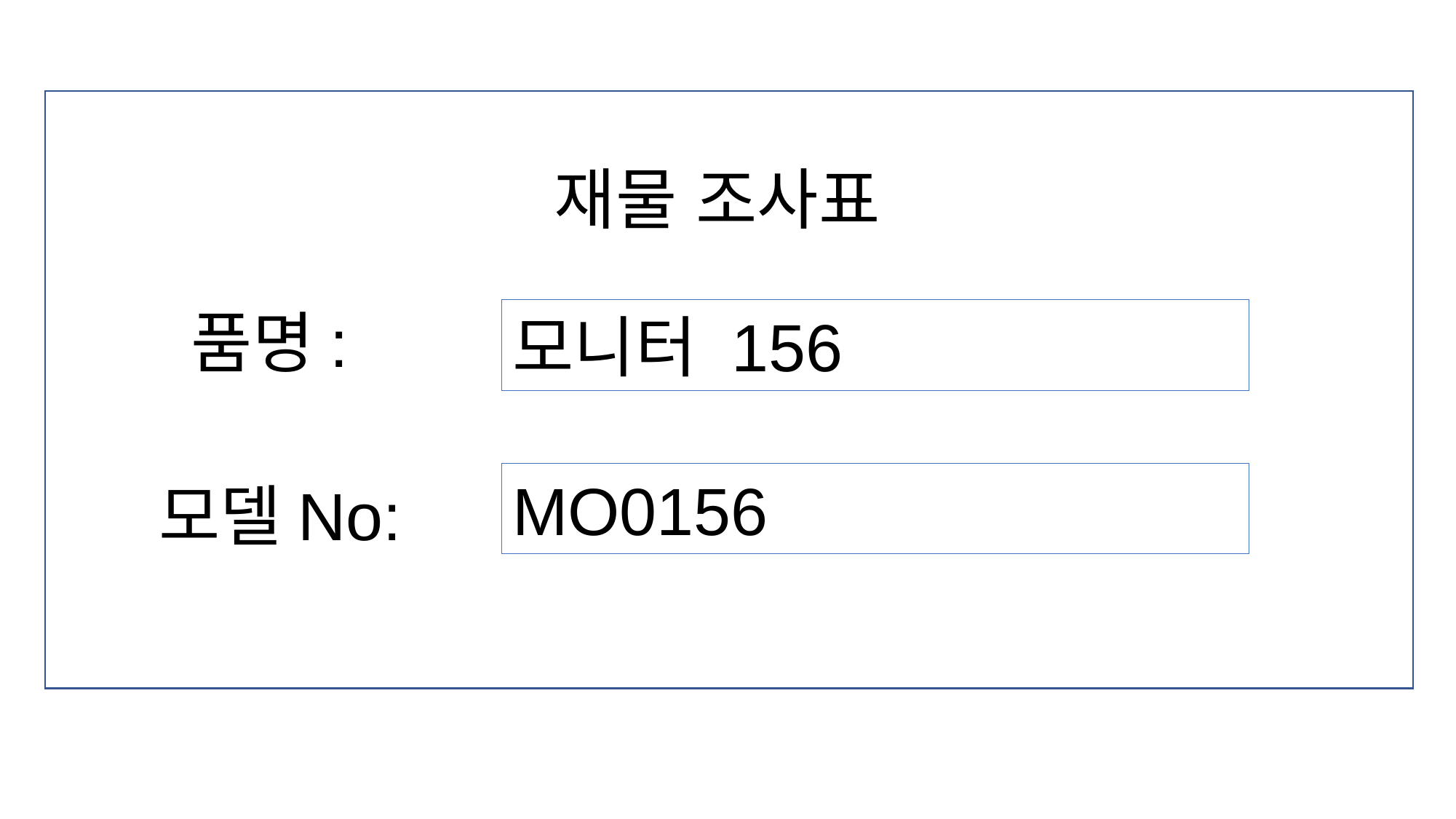

재물 조사표
품명:
모니터 156
MO0156
모델No: